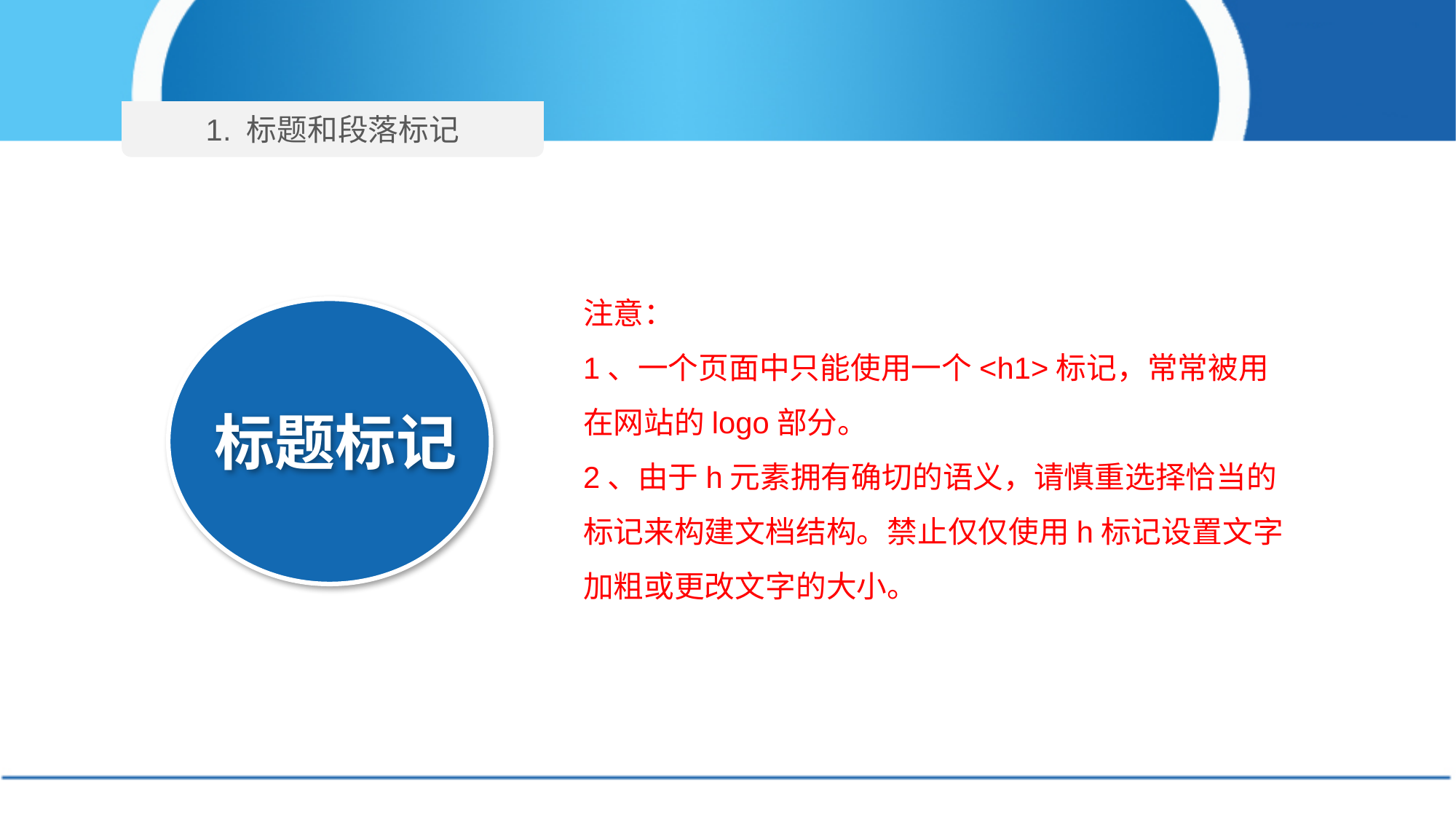

1. 标题和段落标记
注意：
1、一个页面中只能使用一个<h1>标记，常常被用在网站的logo部分。
2、由于h元素拥有确切的语义，请慎重选择恰当的标记来构建文档结构。禁止仅仅使用h标记设置文字加粗或更改文字的大小。

标题标记